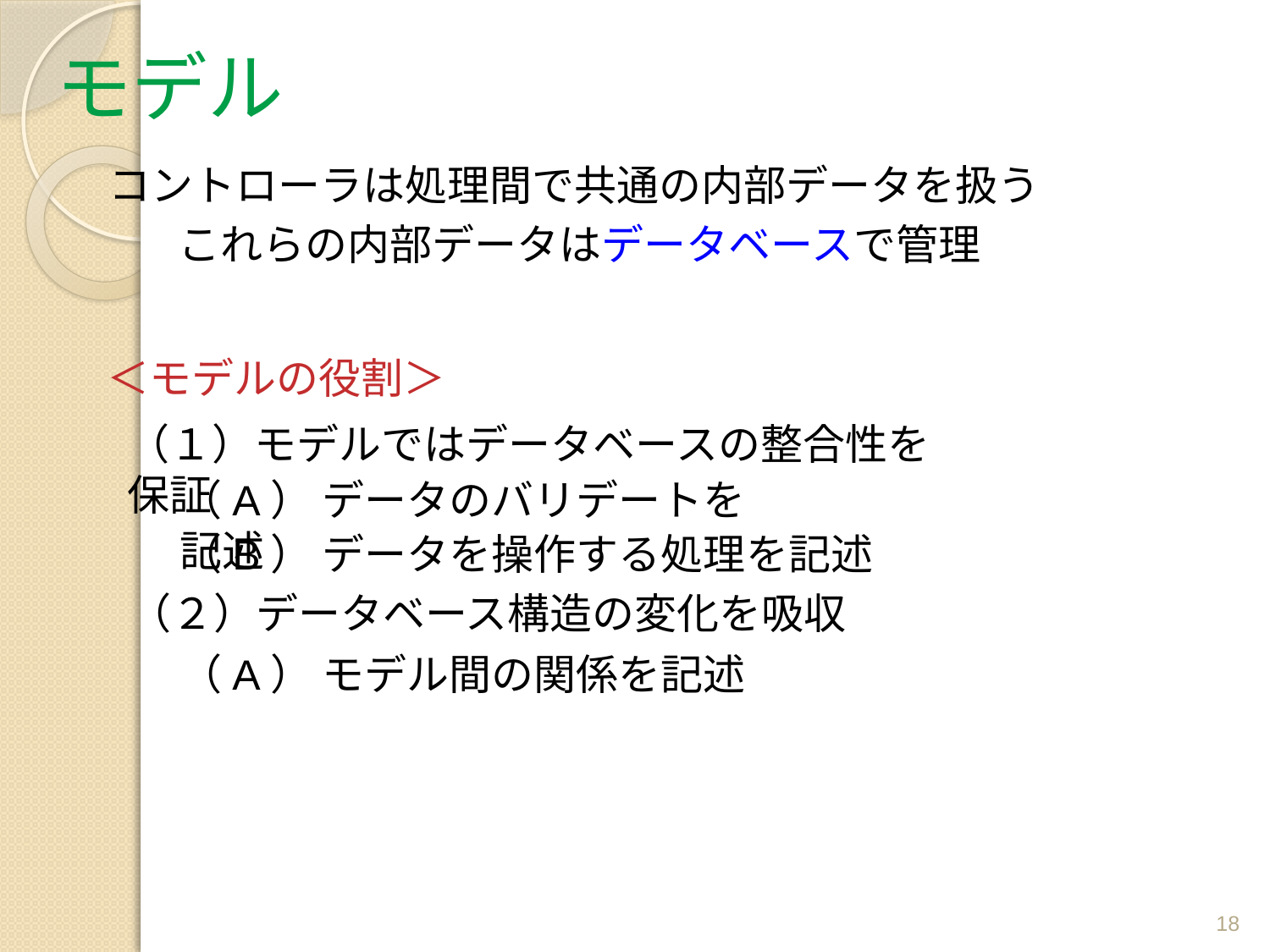

# モデル
コントローラは処理間で共通の内部データを扱う

これらの内部データはデータベースで管理
＜モデルの役割＞
（１）モデルではデータベースの整合性を保証
（A） データのバリデートを記述
（B） データを操作する処理を記述
（２）データベース構造の変化を吸収
（A） モデル間の関係を記述
18